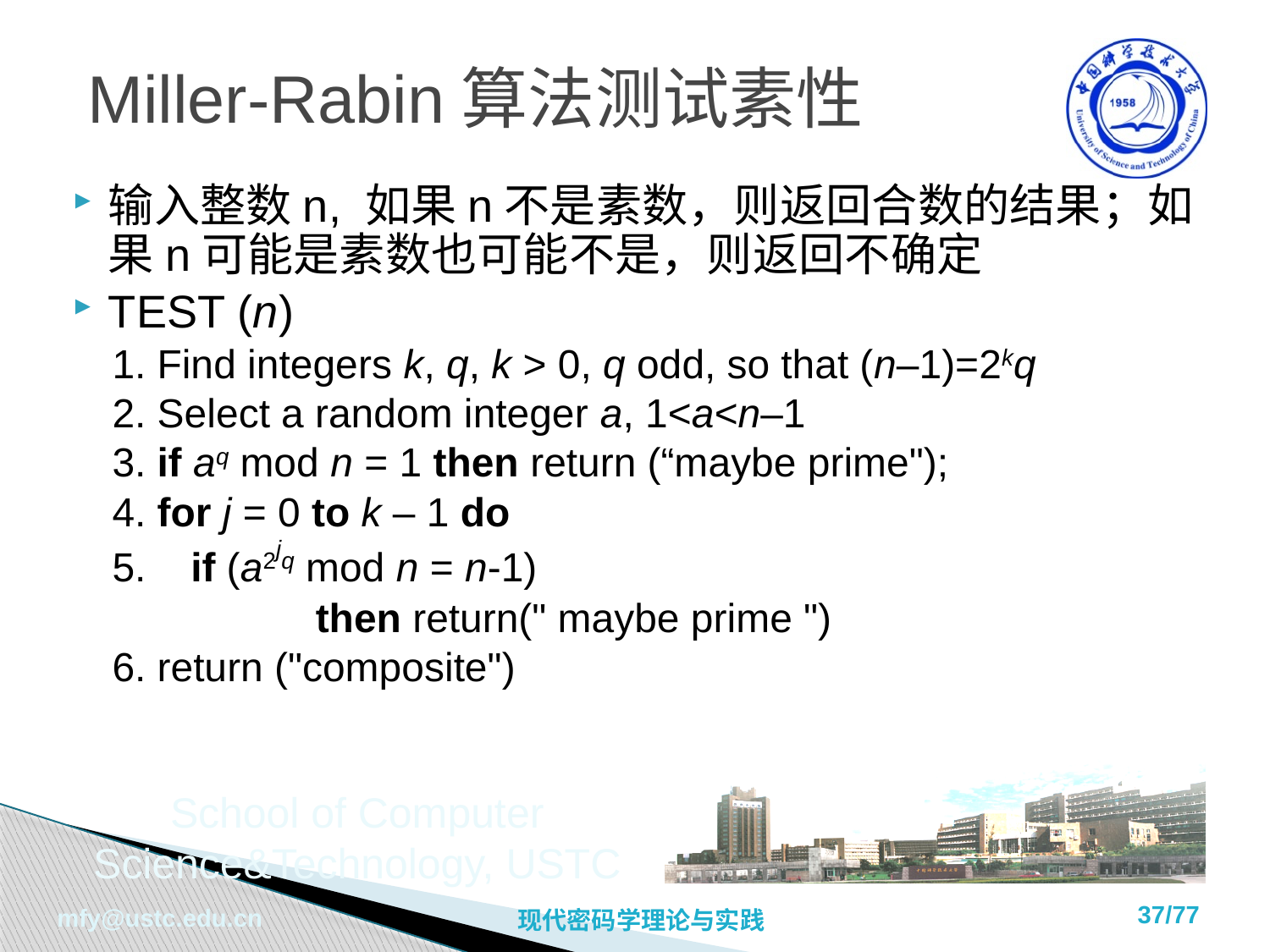

# Miller-Rabin算法测试素性
输入整数n, 如果n不是素数，则返回合数的结果；如果n可能是素数也可能不是，则返回不确定
TEST (n)
1. Find integers k, q, k > 0, q odd, so that (n–1)=2kq
2. Select a random integer a, 1<a<n–1
3. if aq mod n = 1 then return (“maybe prime");
4. for j = 0 to k – 1 do
5.    if (a2jq mod n = n-1)
		    then return(" maybe prime ")
6. return ("composite")